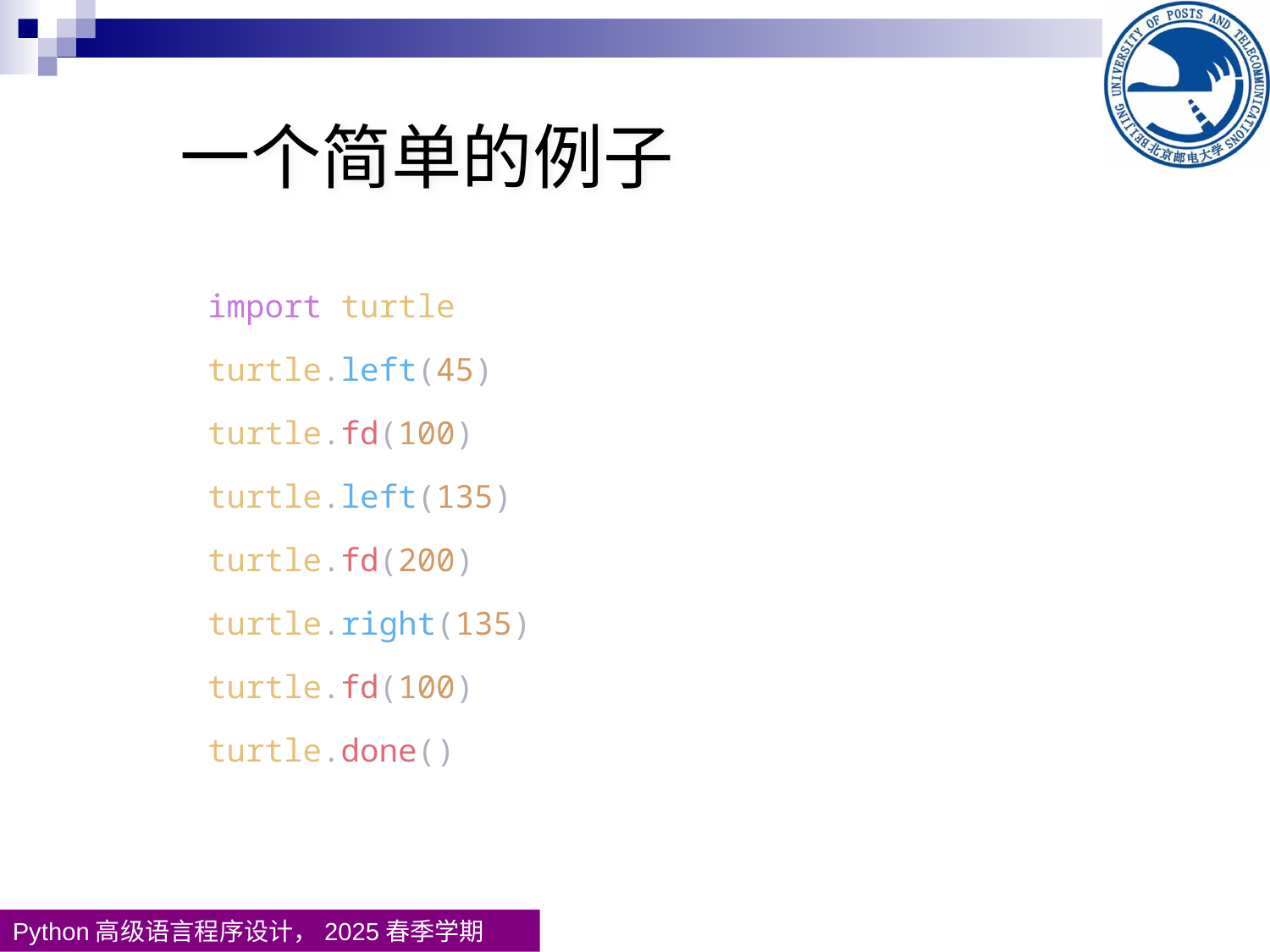

一个简单的例子
import turtle
turtle.left(45)
turtle.fd(100)
turtle.left(135)
turtle.fd(200)
turtle.right(135)
turtle.fd(100)
turtle.done()